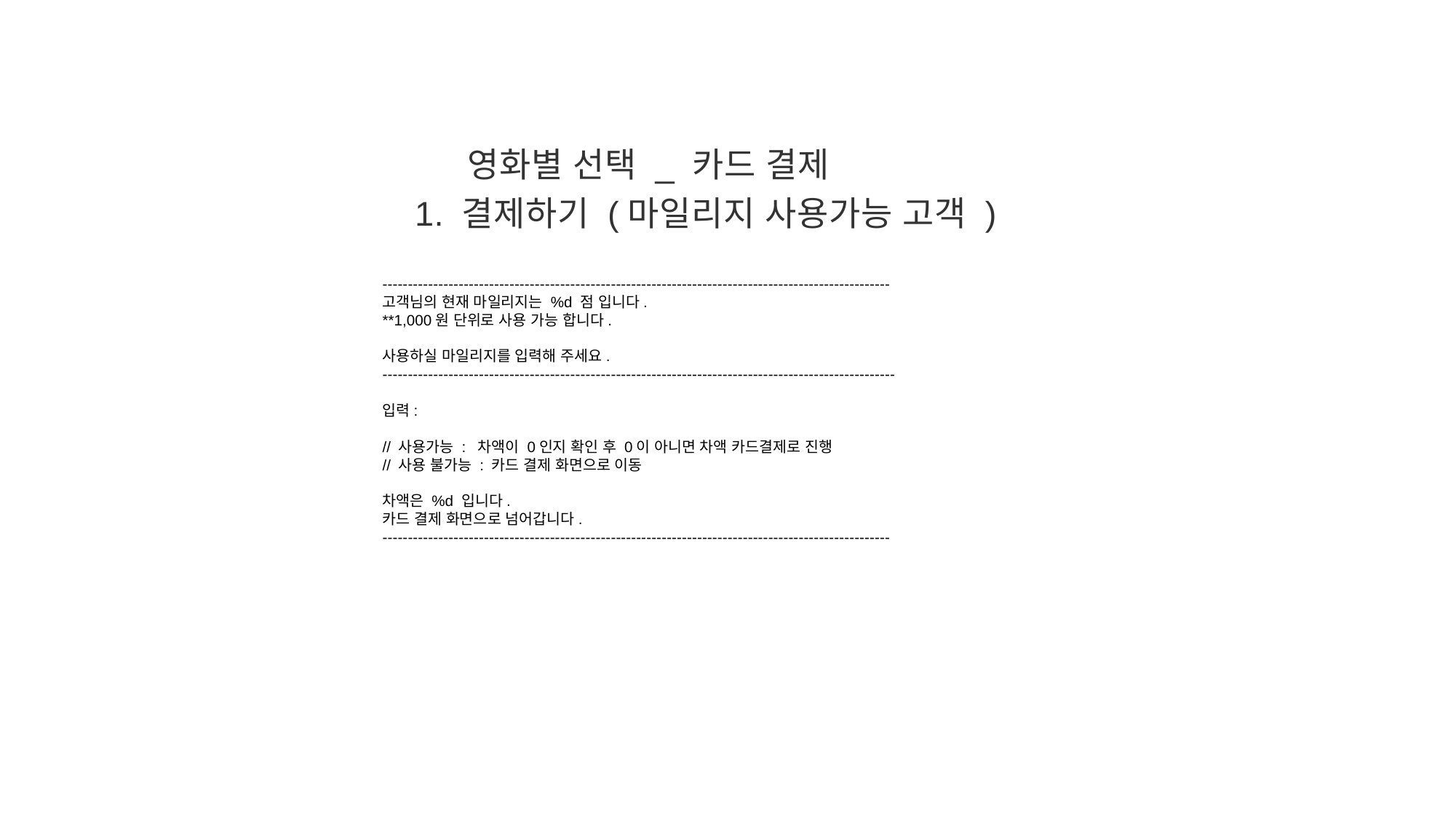

영화별 선택 _ 카드 결제
1. 결제하기 (마일리지 사용가능 고객 )

----------------------------------------------------------------------------------------------------
고객님의 현재 마일리지는 %d 점 입니다.
**1,000원 단위로 사용 가능 합니다.

사용하실 마일리지를 입력해 주세요.
-----------------------------------------------------------------------------------------------------

입력:

// 사용가능 :  차액이 0인지 확인 후 0이 아니면 차액 카드결제로 진행
// 사용 불가능 : 카드 결제 화면으로 이동

차액은 %d 입니다.
카드 결제 화면으로 넘어갑니다.
----------------------------------------------------------------------------------------------------